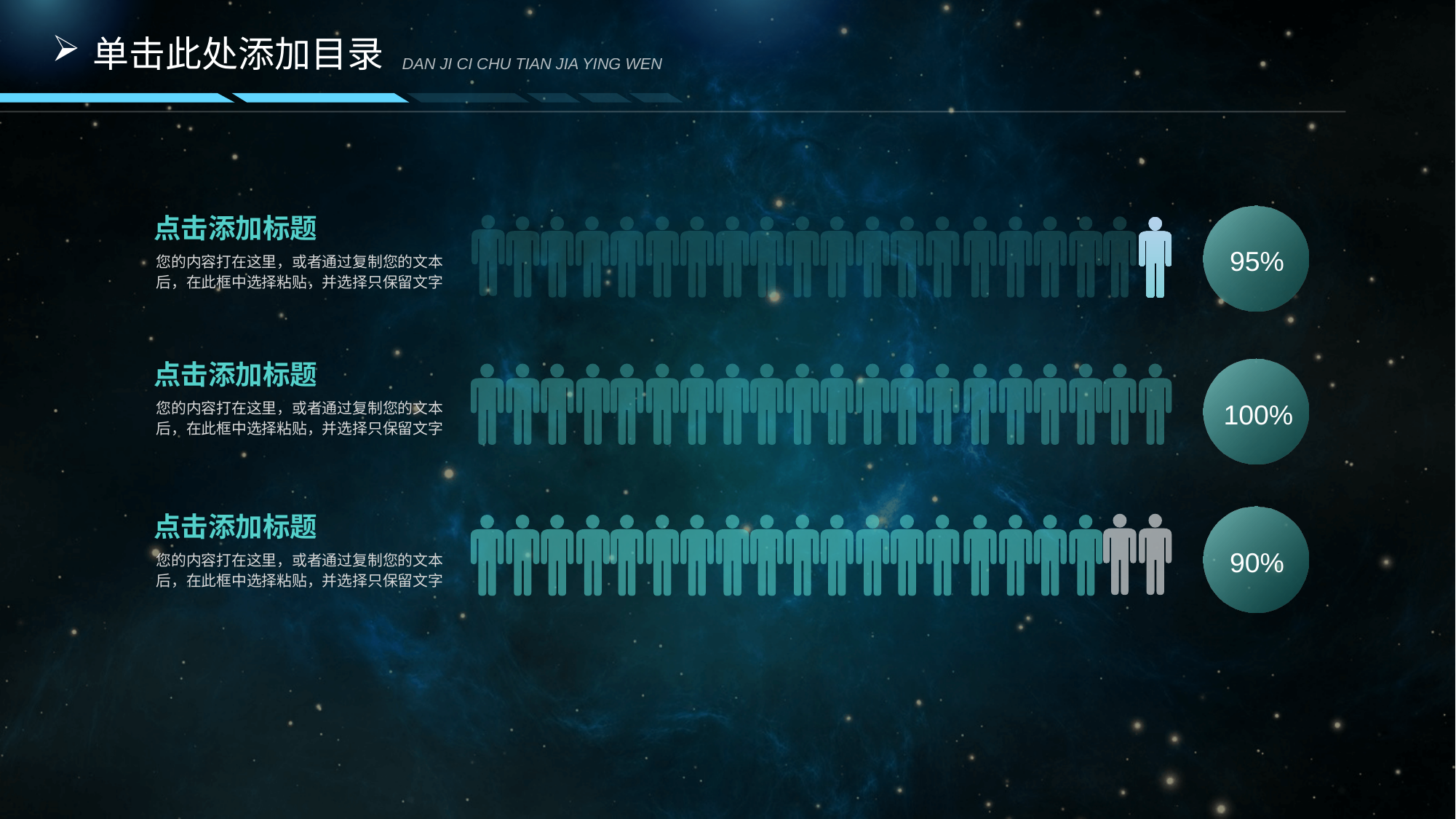

单击此处添加目录
DAN JI CI CHU TIAN JIA YING WEN

95%
点击添加标题
您的内容打在这里，或者通过复制您的文本后，在此框中选择粘贴，并选择只保留文字
点击添加标题
您的内容打在这里，或者通过复制您的文本后，在此框中选择粘贴，并选择只保留文字

100%
点击添加标题
您的内容打在这里，或者通过复制您的文本后，在此框中选择粘贴，并选择只保留文字

90%